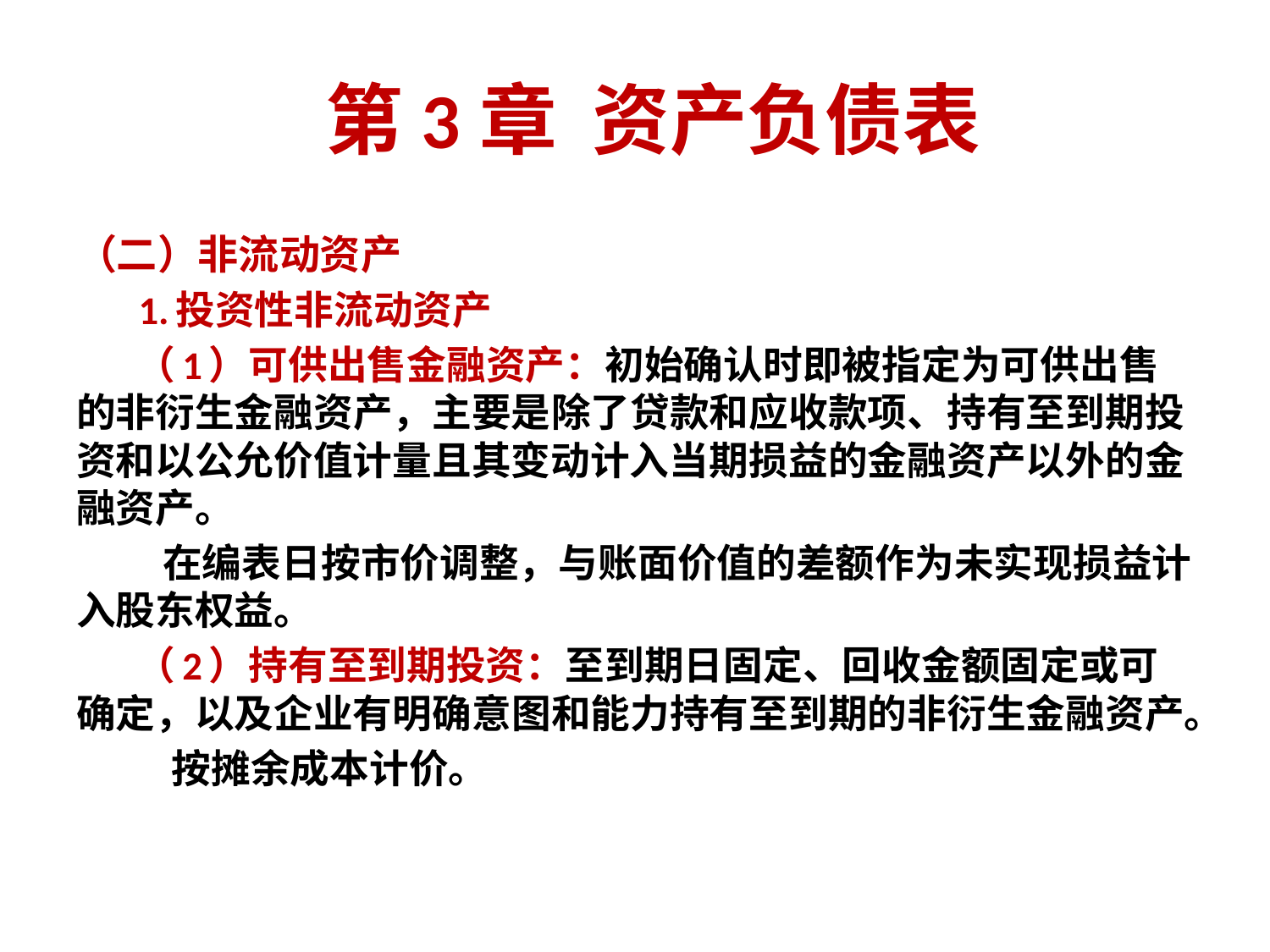

# 第3章  资产负债表
（二）非流动资产
       1.投资性非流动资产
      （1）可供出售金融资产：初始确认时即被指定为可供出售的非衍生金融资产，主要是除了贷款和应收款项、持有至到期投资和以公允价值计量且其变动计入当期损益的金融资产以外的金融资产。
         在编表日按市价调整，与账面价值的差额作为未实现损益计入股东权益。
      （2）持有至到期投资：至到期日固定、回收金额固定或可确定，以及企业有明确意图和能力持有至到期的非衍生金融资产。
          按摊余成本计价。